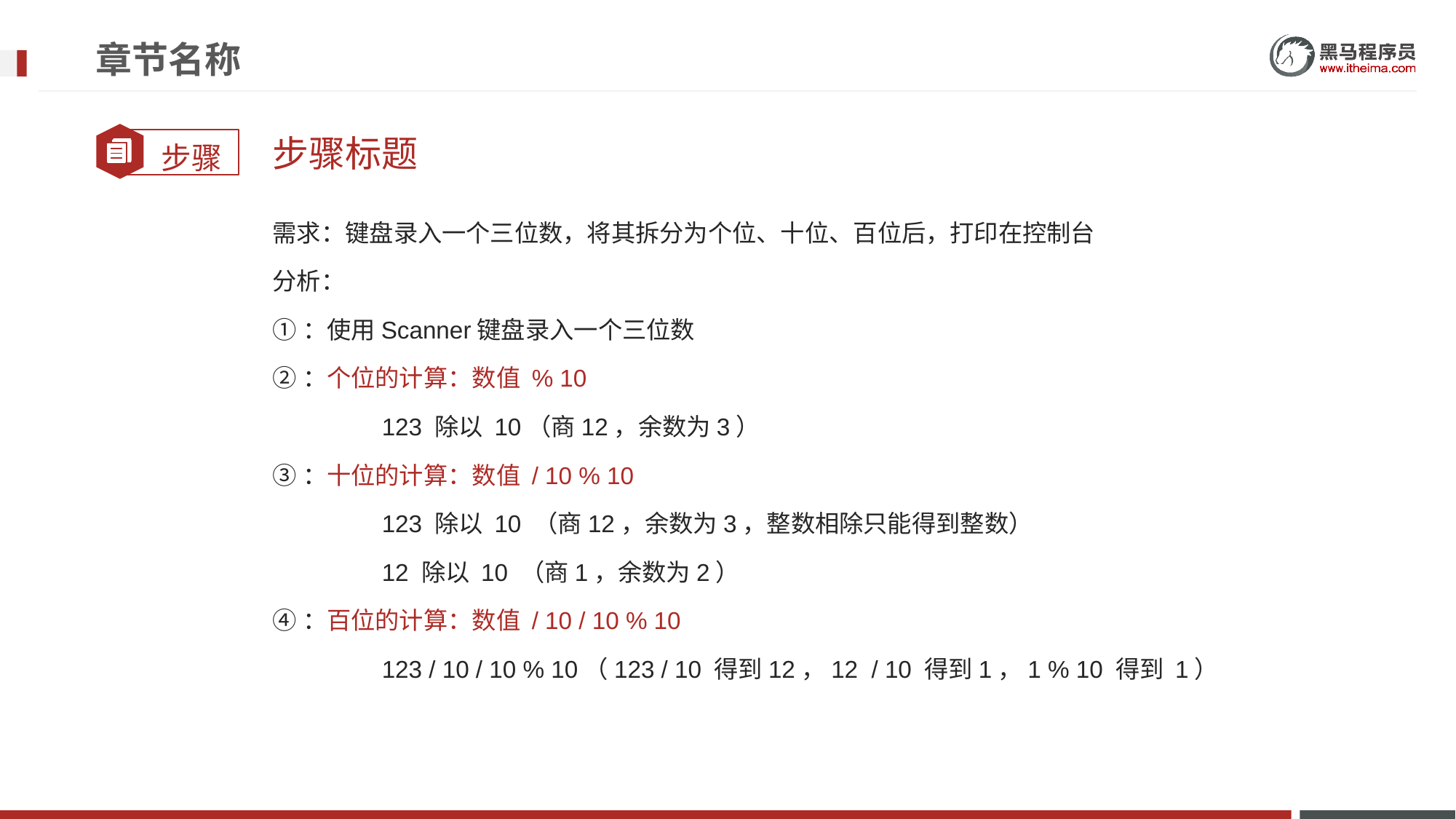

# 章节名称
步骤标题
需求：键盘录入一个三位数，将其拆分为个位、十位、百位后，打印在控制台
分析：
①：使用Scanner键盘录入一个三位数
②：个位的计算：数值 % 10
	123 除以 10（商12，余数为3）
③：十位的计算：数值 / 10 % 10
	123 除以 10 （商12，余数为3，整数相除只能得到整数）
	12 除以 10 （商1，余数为2）
④：百位的计算：数值 / 10 / 10 % 10
	123 / 10 / 10 % 10（123 / 10 得到12，12  / 10 得到1，1 % 10 得到 1）